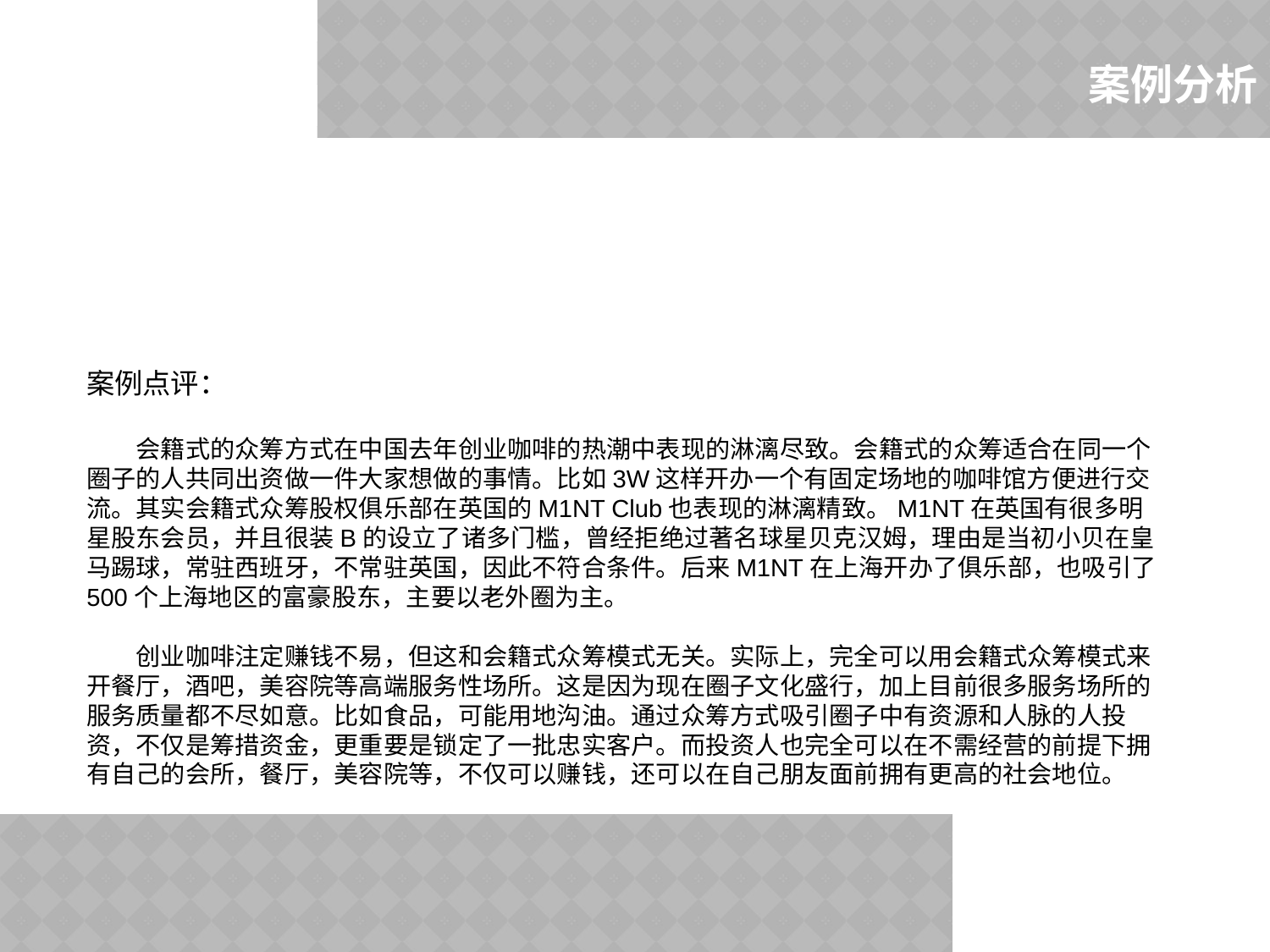

案例分析
案例点评：

　　会籍式的众筹方式在中国去年创业咖啡的热潮中表现的淋漓尽致。会籍式的众筹适合在同一个圈子的人共同出资做一件大家想做的事情。比如3W这样开办一个有固定场地的咖啡馆方便进行交流。其实会籍式众筹股权俱乐部在英国的M1NT Club也表现的淋漓精致。M1NT在英国有很多明星股东会员，并且很装B的设立了诸多门槛，曾经拒绝过著名球星贝克汉姆，理由是当初小贝在皇马踢球，常驻西班牙，不常驻英国，因此不符合条件。后来M1NT在上海开办了俱乐部，也吸引了500个上海地区的富豪股东，主要以老外圈为主。

　　创业咖啡注定赚钱不易，但这和会籍式众筹模式无关。实际上，完全可以用会籍式众筹模式来开餐厅，酒吧，美容院等高端服务性场所。这是因为现在圈子文化盛行，加上目前很多服务场所的服务质量都不尽如意。比如食品，可能用地沟油。通过众筹方式吸引圈子中有资源和人脉的人投资，不仅是筹措资金，更重要是锁定了一批忠实客户。而投资人也完全可以在不需经营的前提下拥有自己的会所，餐厅，美容院等，不仅可以赚钱，还可以在自己朋友面前拥有更高的社会地位。